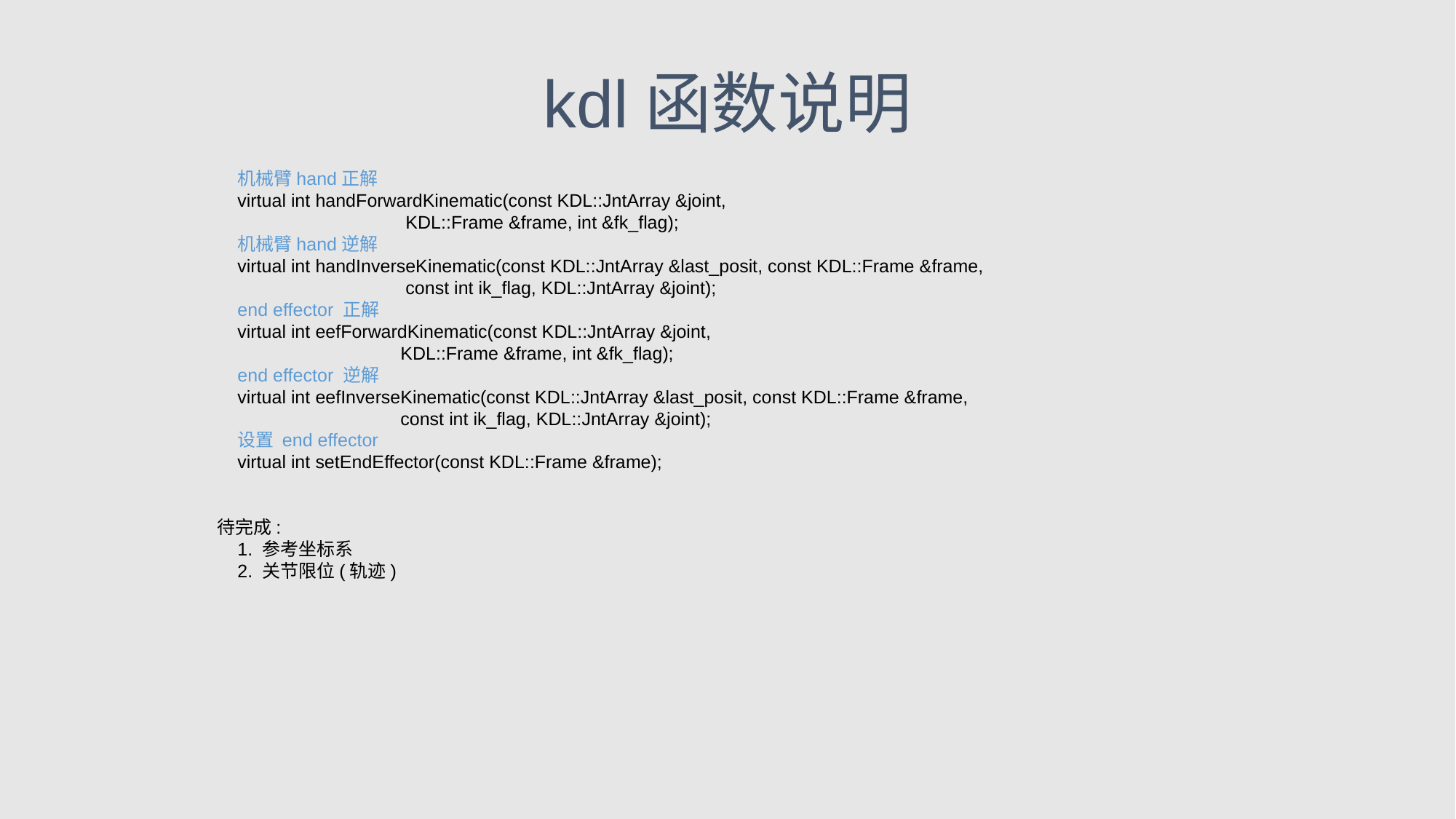

# kdl函数说明
    机械臂hand正解
    virtual int handForwardKinematic(const KDL::JntArray &joint,
                                     KDL::Frame &frame, int &fk_flag);
    机械臂hand逆解
    virtual int handInverseKinematic(const KDL::JntArray &last_posit, const KDL::Frame &frame,
                                     const int ik_flag, KDL::JntArray &joint);
    end effector 正解
    virtual int eefForwardKinematic(const KDL::JntArray &joint,
                                    KDL::Frame &frame, int &fk_flag);
    end effector 逆解
    virtual int eefInverseKinematic(const KDL::JntArray &last_posit, const KDL::Frame &frame,
                                    const int ik_flag, KDL::JntArray &joint);
    设置 end effector
    virtual int setEndEffector(const KDL::Frame &frame);

待完成:
    1. 参考坐标系
    2. 关节限位(轨迹)